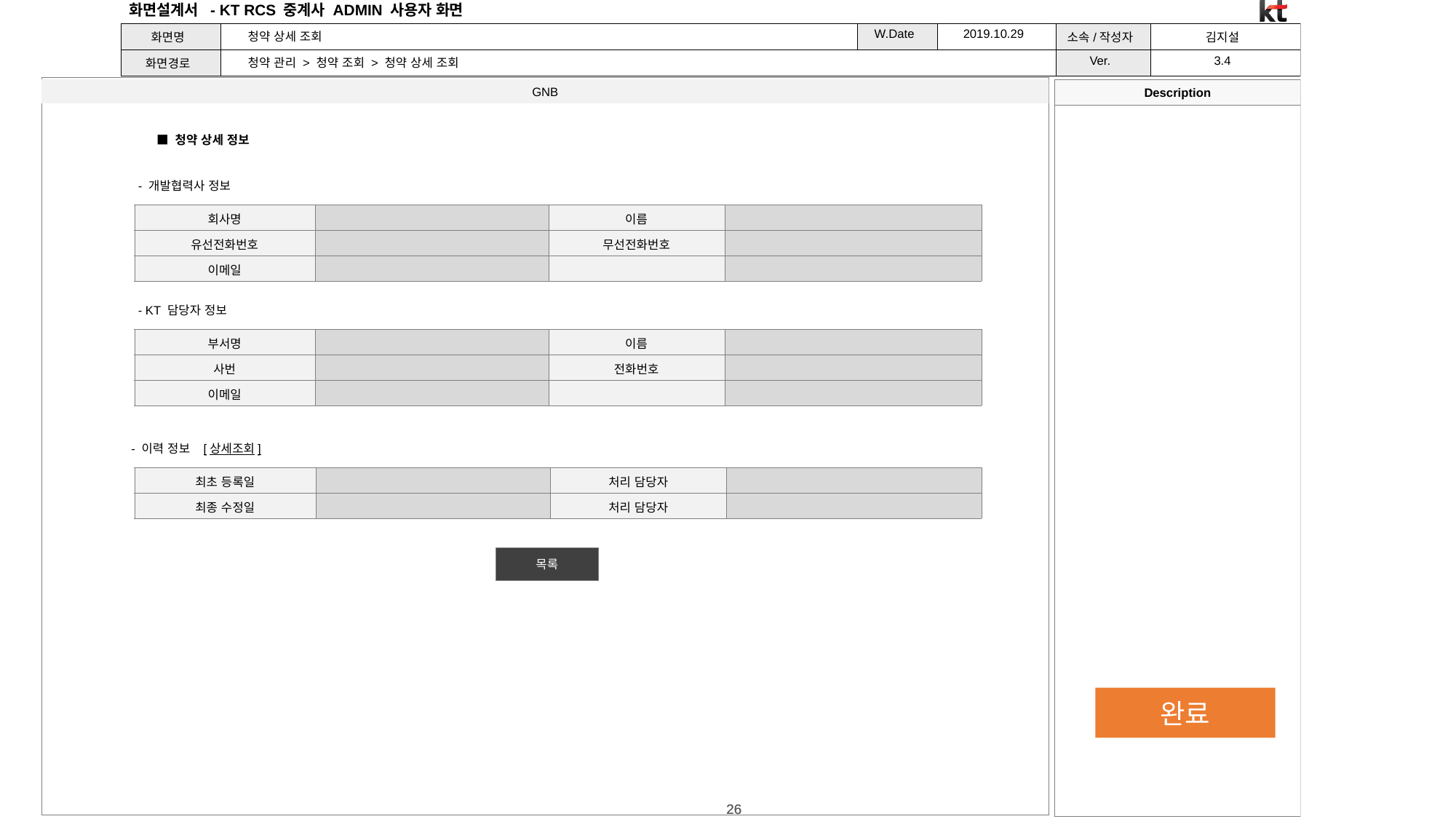

청약 상세 조회
청약 관리 > 청약 조회 > 청약 상세 조회
■ 청약 상세 정보
- 개발협력사 정보
| 회사명 |  | 이름 |  |
| --- | --- | --- | --- |
| 유선전화번호 |  | 무선전화번호 |  |
| 이메일 |  |  |  |
- KT 담당자 정보
| 부서명 |  | 이름 |  |
| --- | --- | --- | --- |
| 사번 |  | 전화번호 |  |
| 이메일 |  |  |  |

- 이력 정보   [상세조회]
| 최초 등록일 |  | 처리 담당자 |  |
| --- | --- | --- | --- |
| 최종 수정일 |  | 처리 담당자 |  |
목록
완료